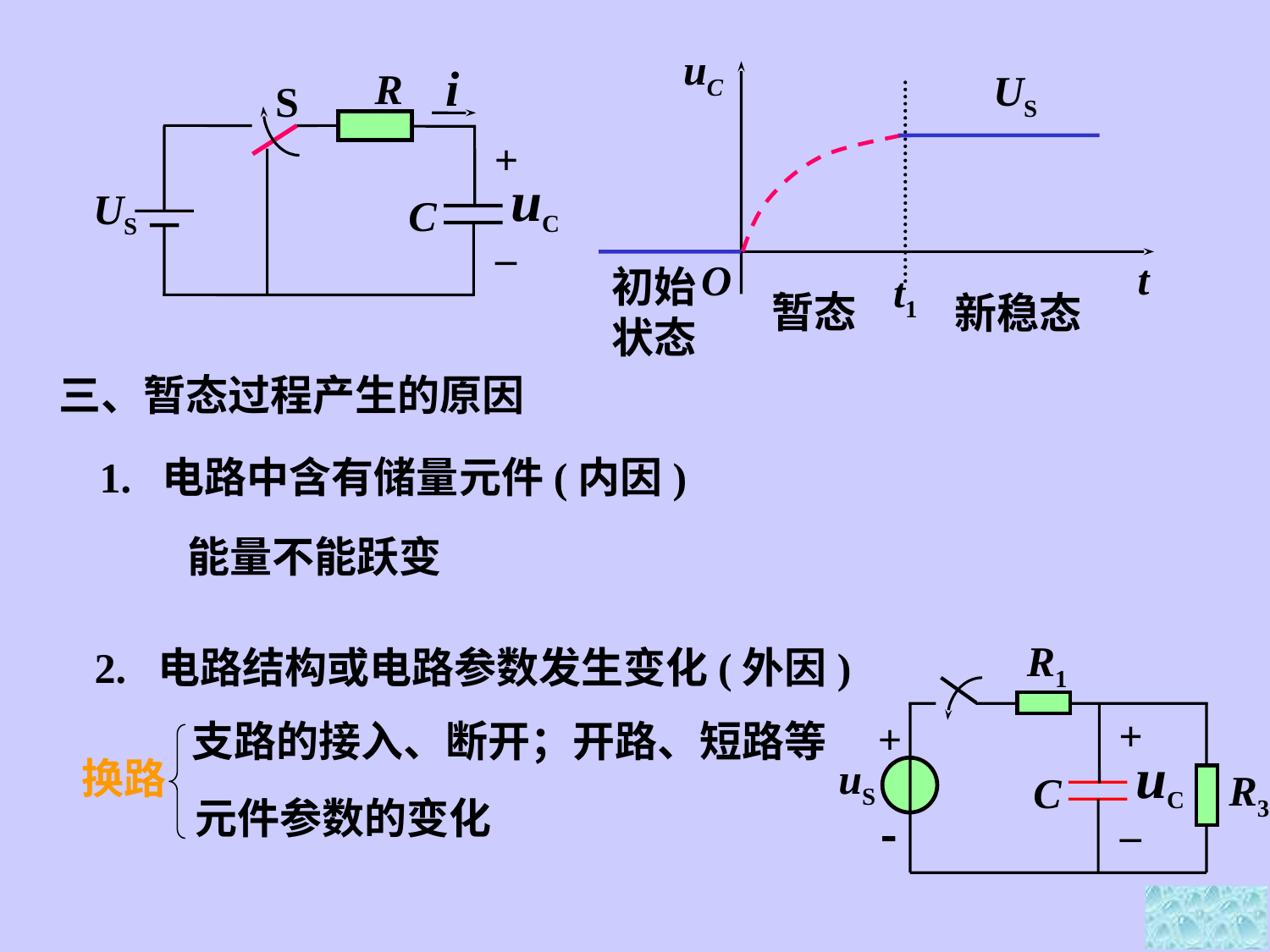

uC

US

t
O

t1
i
R
S

+

uC
US
C

–

初始
状态
暂态
新稳态
三、暂态过程产生的原因
1.  电路中含有储量元件(内因)
能量不能跃变
R1

+

uC
C

–

+
uS

R3

−

2.  电路结构或电路参数发生变化(外因)
支路的接入、断开；开路、短路等

换路
 元件参数的变化